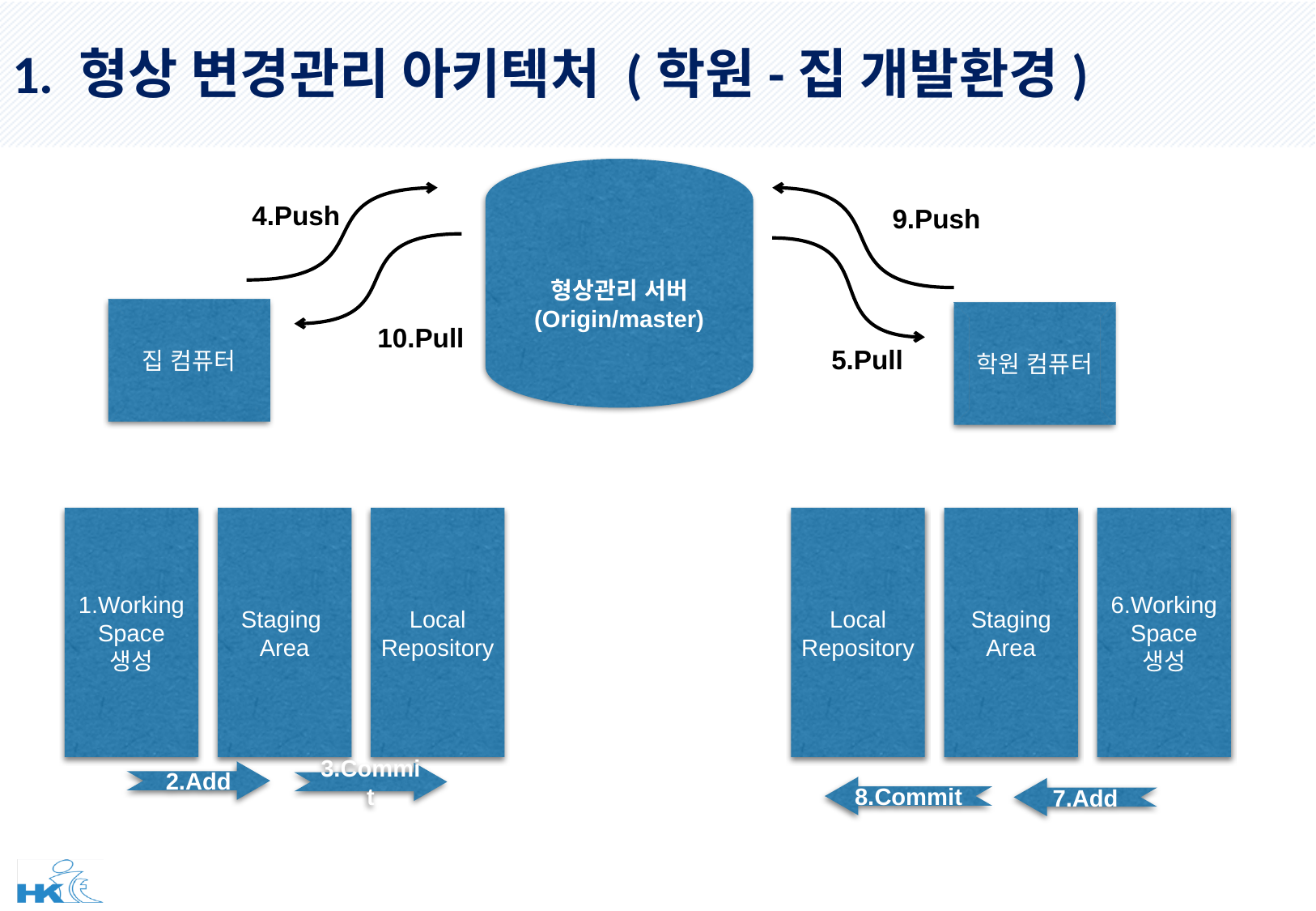

# 1. 형상 변경관리 아키텍처 (학원-집 개발환경)
형상관리 서버
(Origin/master)
4.Push
9.Push
집 컴퓨터
학원 컴퓨터
10.Pull
5.Pull
1.Working
Space
생성
Staging
Area
Local
Repository
Local
Repository
Staging
Area
6.Working
Space
생성
2.Add
3.Commit
8.Commit
7.Add